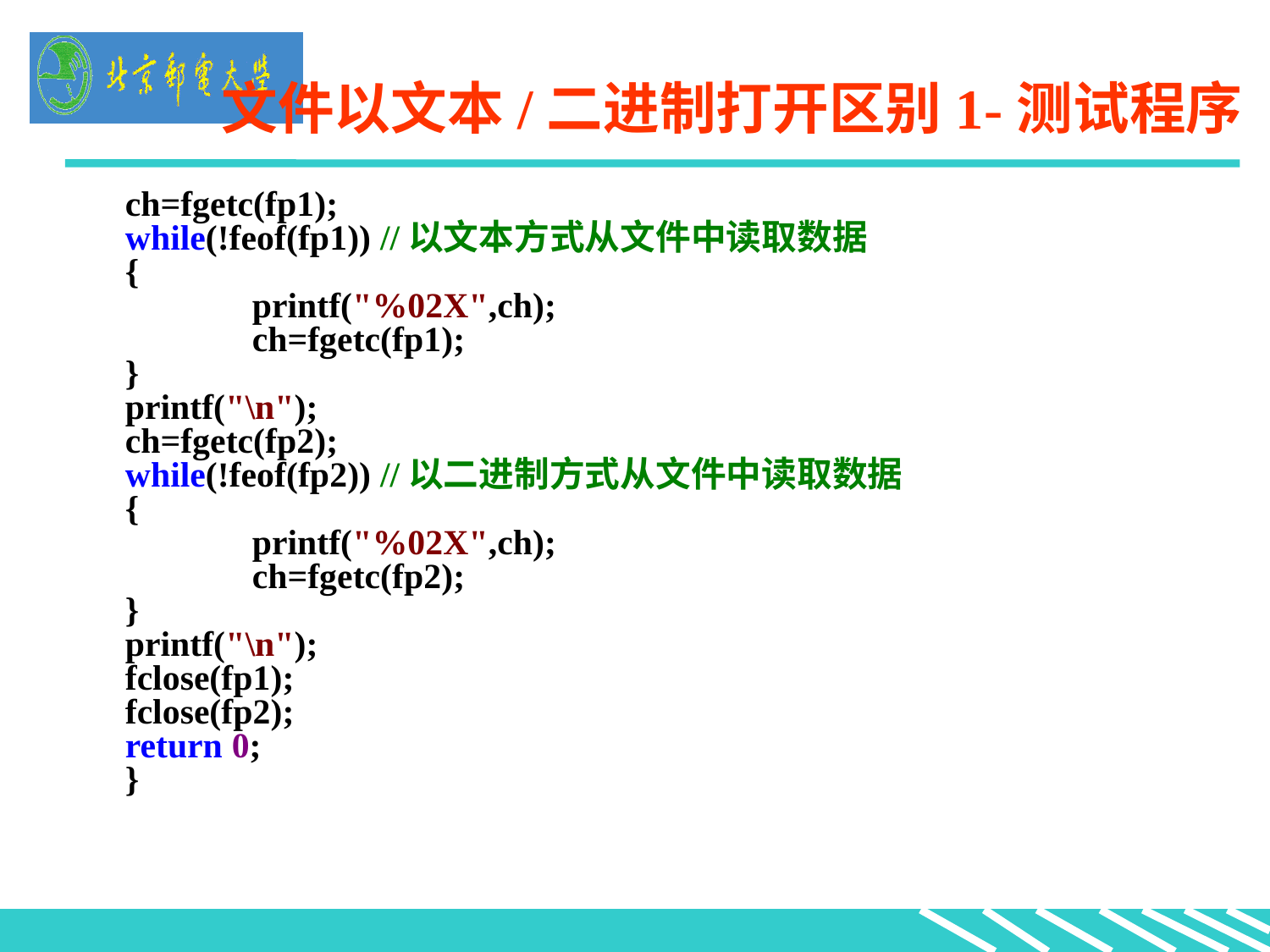

# 文件以文本/二进制打开区别1-测试程序
	ch=fgetc(fp1);
while(!feof(fp1)) //以文本方式从文件中读取数据
{
	printf("%02X",ch);
	ch=fgetc(fp1);
}
printf("\n");
ch=fgetc(fp2);
while(!feof(fp2)) //以二进制方式从文件中读取数据
{
	printf("%02X",ch);
	ch=fgetc(fp2);
}
printf("\n");
fclose(fp1);
fclose(fp2);
return 0;
}
12